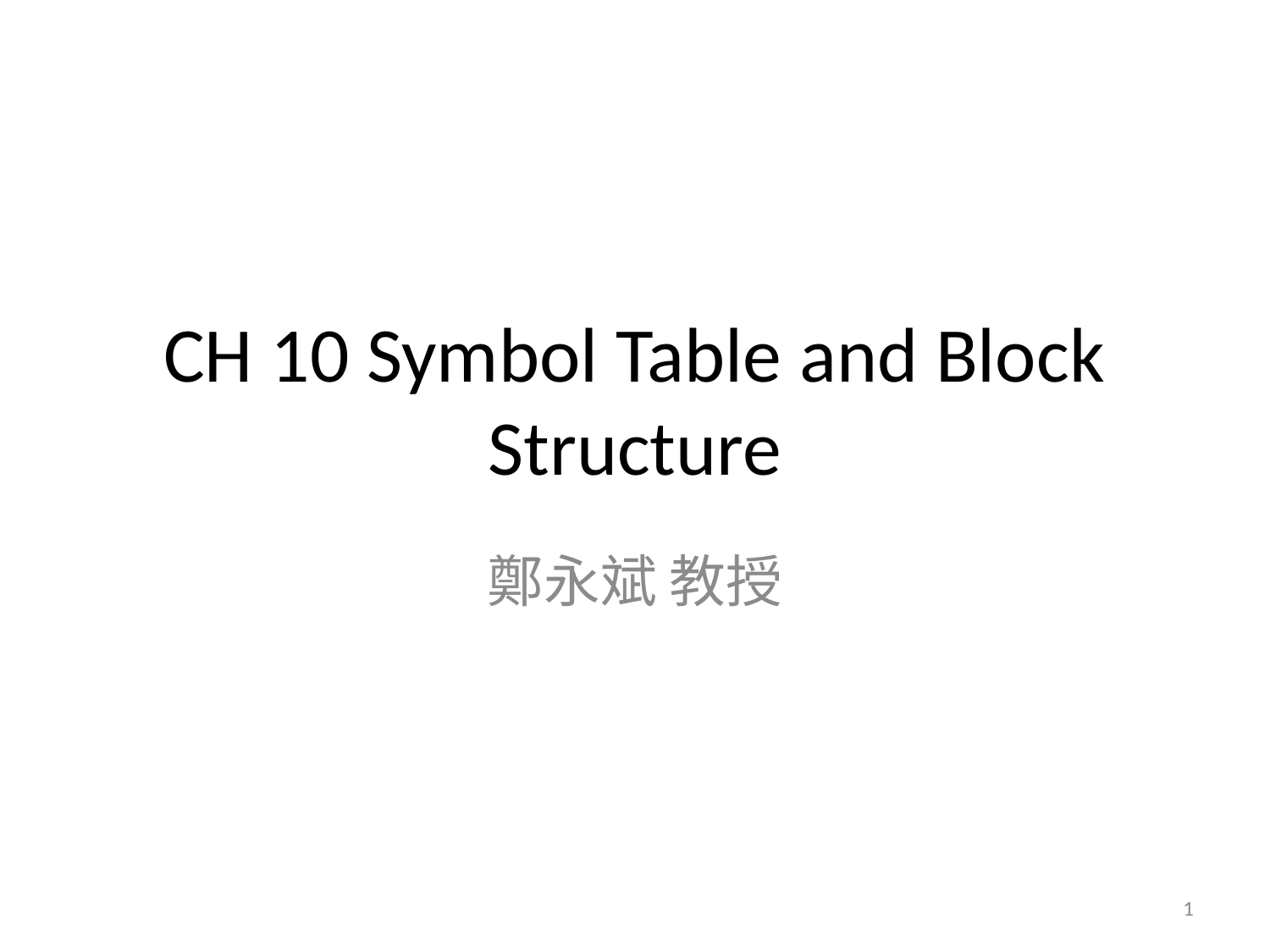

# CH 10 Symbol Table and Block Structure
鄭永斌 教授
1